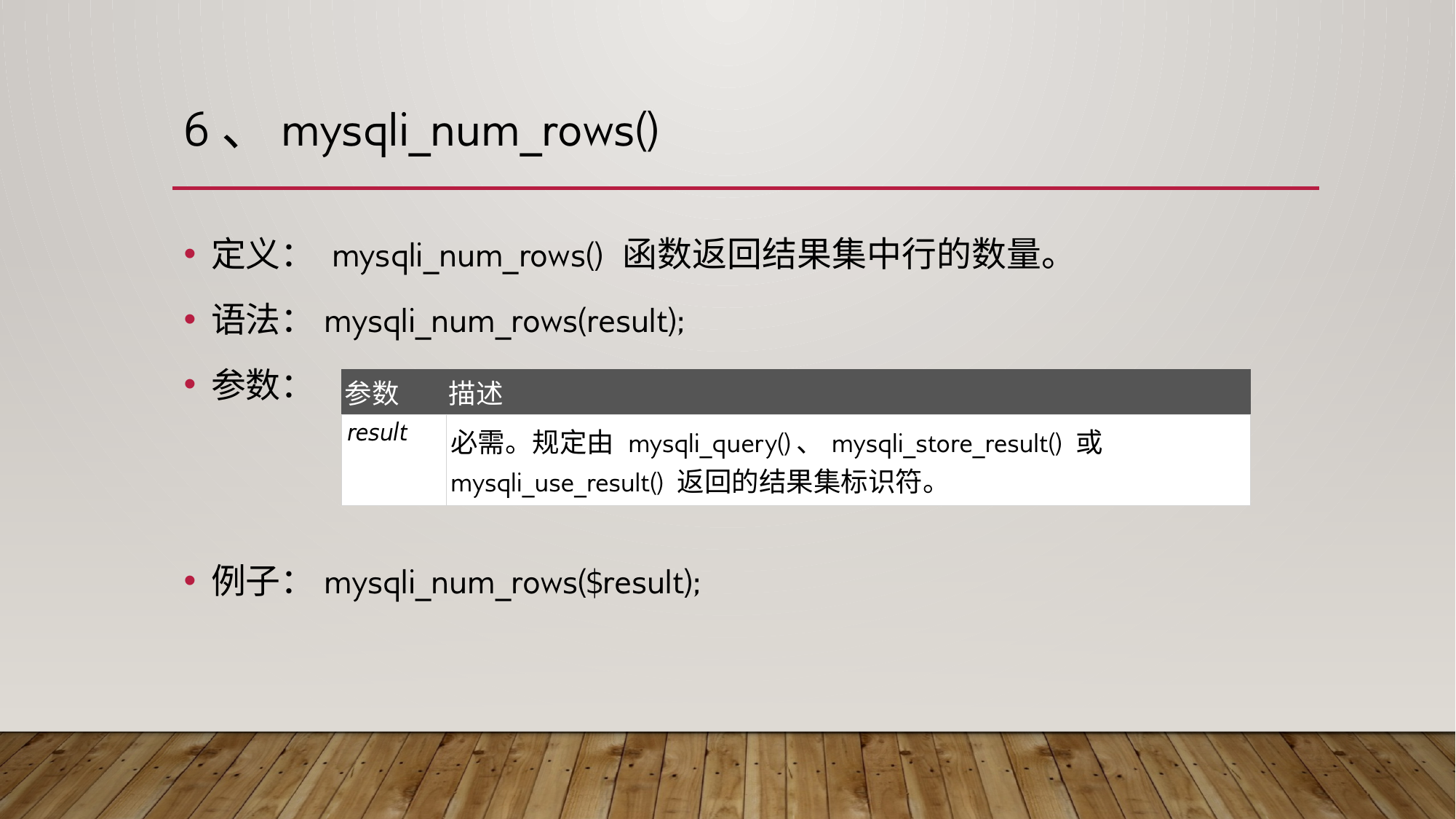

# 6、mysqli_num_rows()
定义： mysqli_num_rows() 函数返回结果集中行的数量。
语法：mysqli_num_rows(result);
参数：

例子：mysqli_num_rows($result);

| 参数 | 描述 |
| --- | --- |
| result | 必需。规定由 mysqli\_query()、mysqli\_store\_result() 或mysqli\_use\_result() 返回的结果集标识符。 |